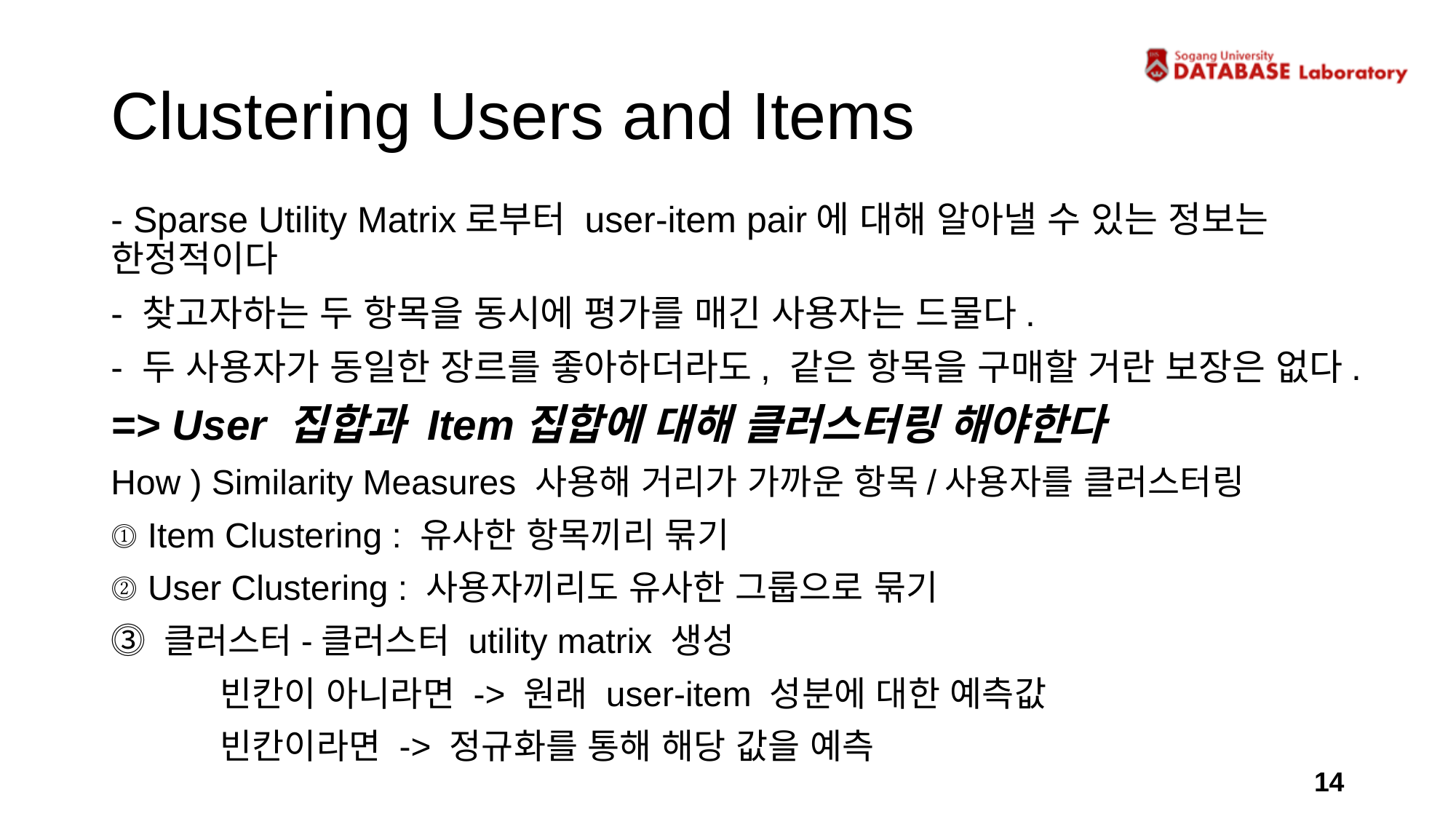

# Clustering Users and Items
- Sparse Utility Matrix로부터 user-item pair에 대해 알아낼 수 있는 정보는 한정적이다
- 찾고자하는 두 항목을 동시에 평가를 매긴 사용자는 드물다.
- 두 사용자가 동일한 장르를 좋아하더라도, 같은 항목을 구매할 거란 보장은 없다.
=> User 집합과 Item집합에 대해 클러스터링 해야한다
How ) Similarity Measures 사용해 거리가 가까운 항목/사용자를 클러스터링
⓵ Item Clustering : 유사한 항목끼리 묶기
⓶ User Clustering : 사용자끼리도 유사한 그룹으로 묶기
⓷ 클러스터-클러스터 utility matrix 생성
	빈칸이 아니라면 -> 원래 user-item 성분에 대한 예측값
	빈칸이라면 -> 정규화를 통해 해당 값을 예측

14